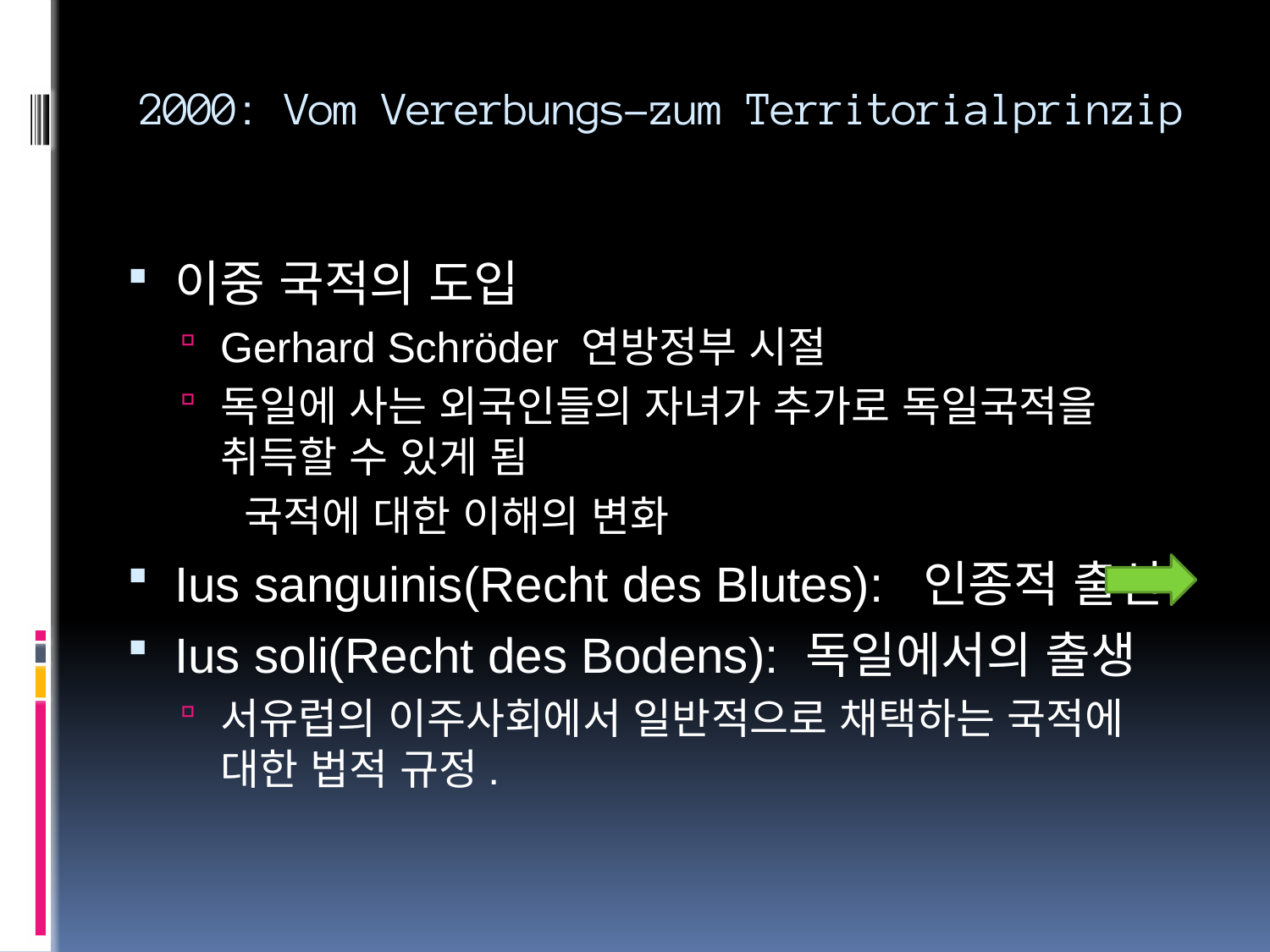

# 2000: Vom Vererbungs-zum Territorialprinzip
이중 국적의 도입
Gerhard Schröder 연방정부 시절
독일에 사는 외국인들의 자녀가 추가로 독일국적을 취득할 수 있게 됨
      국적에 대한 이해의 변화
Ius sanguinis(Recht des Blutes):  인종적 출신
Ius soli(Recht des Bodens): 독일에서의 출생
서유럽의 이주사회에서 일반적으로 채택하는 국적에 대한 법적 규정.